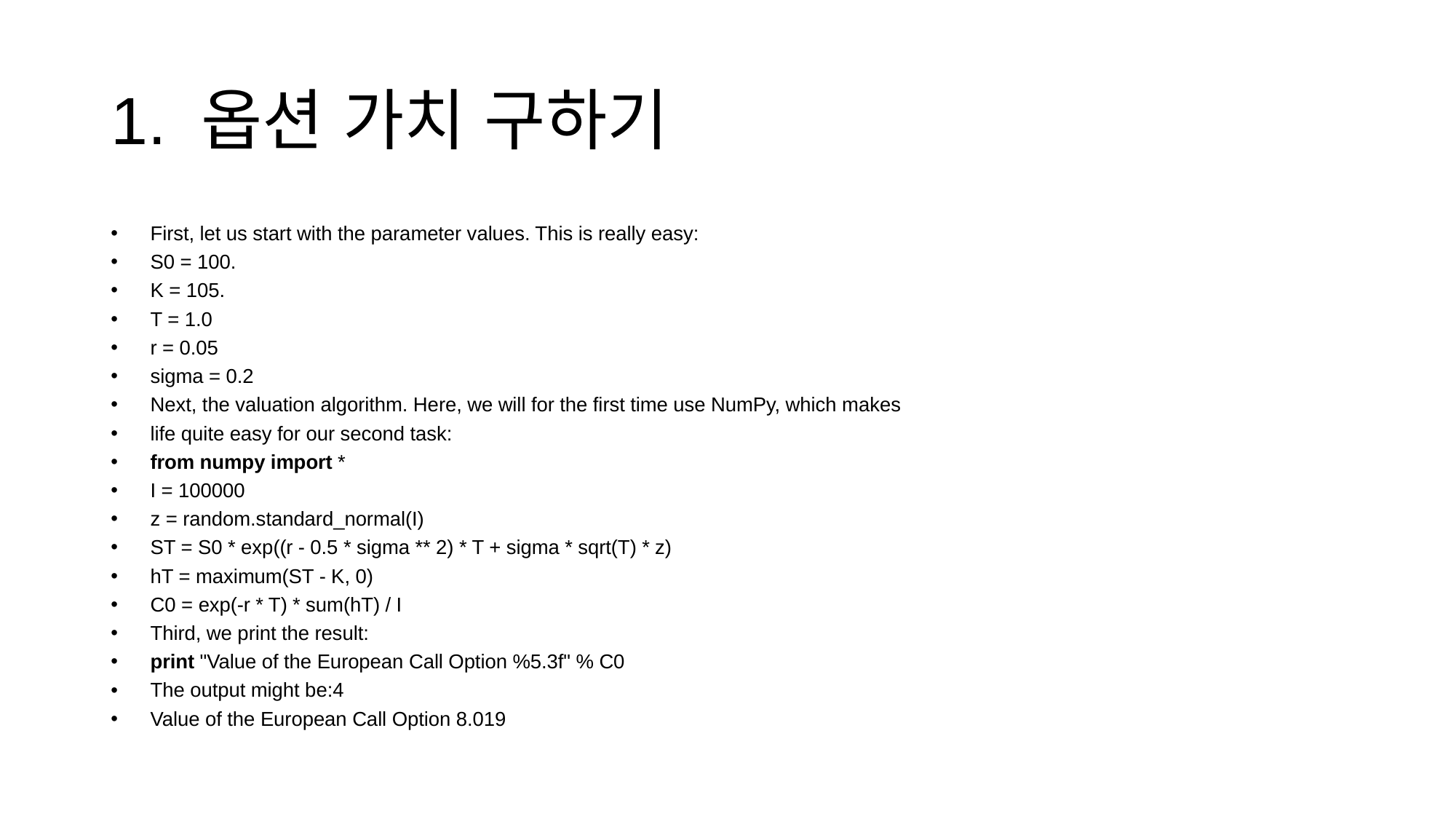

# 1. 옵션 가치 구하기
First, let us start with the parameter values. This is really easy:
S0 = 100.
K = 105.
T = 1.0
r = 0.05
sigma = 0.2
Next, the valuation algorithm. Here, we will for the first time use NumPy, which makes
life quite easy for our second task:
from numpy import *
I = 100000
z = random.standard_normal(I)
ST = S0 * exp((r - 0.5 * sigma ** 2) * T + sigma * sqrt(T) * z)
hT = maximum(ST - K, 0)
C0 = exp(-r * T) * sum(hT) / I
Third, we print the result:
print "Value of the European Call Option %5.3f" % C0
The output might be:4
Value of the European Call Option 8.019